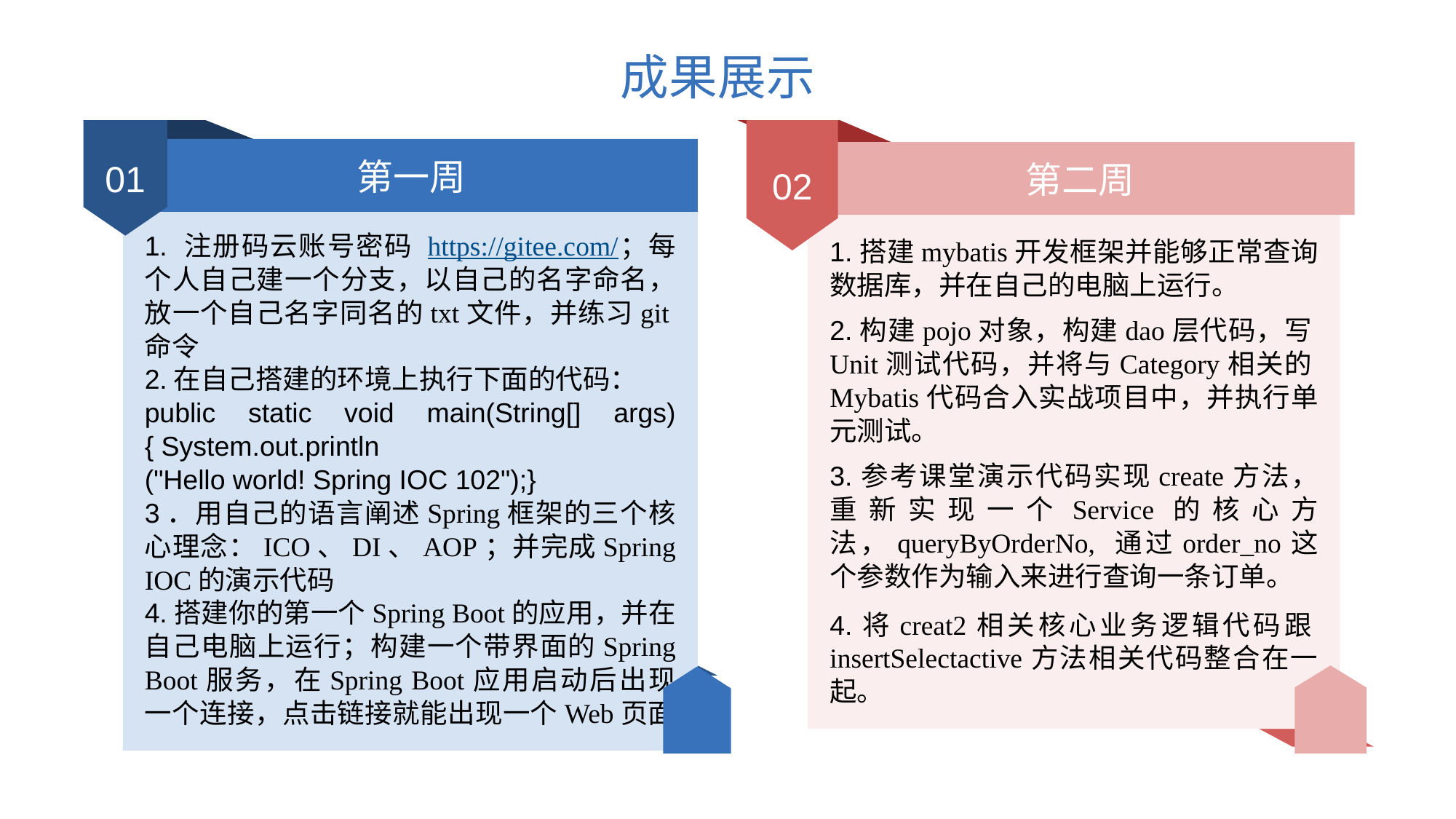

成果展示
01

                        第一周
1. 注册码云账号密码 https://gitee.com/；每个人自己建一个分支，以自己的名字命名，放一个自己名字同名的txt文件，并练习git命令
2.在自己搭建的环境上执行下面的代码：
public static void main(String[] args) { System.out.println
("Hello world! Spring IOC 102");}
3．用自己的语言阐述Spring框架的三个核心理念：ICO、DI、AOP；并完成Spring IOC的演示代码
4.搭建你的第一个Spring Boot的应用，并在自己电脑上运行；构建一个带界面的Spring Boot服务，在Spring Boot应用启动后出现一个连接，点击链接就能出现一个Web页面。

02
第二周
1.搭建mybatis开发框架并能够正常查询数据库，并在自己的电脑上运行。
2.构建pojo对象，构建dao层代码，写Unit测试代码，并将与Category相关的Mybatis代码合入实战项目中，并执行单元测试。
3.参考课堂演示代码实现create方法，重新实现一个Service的核心方法，queryByOrderNo, 通过order_no这个参数作为输入来进行查询一条订单。
4.将creat2相关核心业务逻辑代码跟insertSelectactive方法相关代码整合在一起。